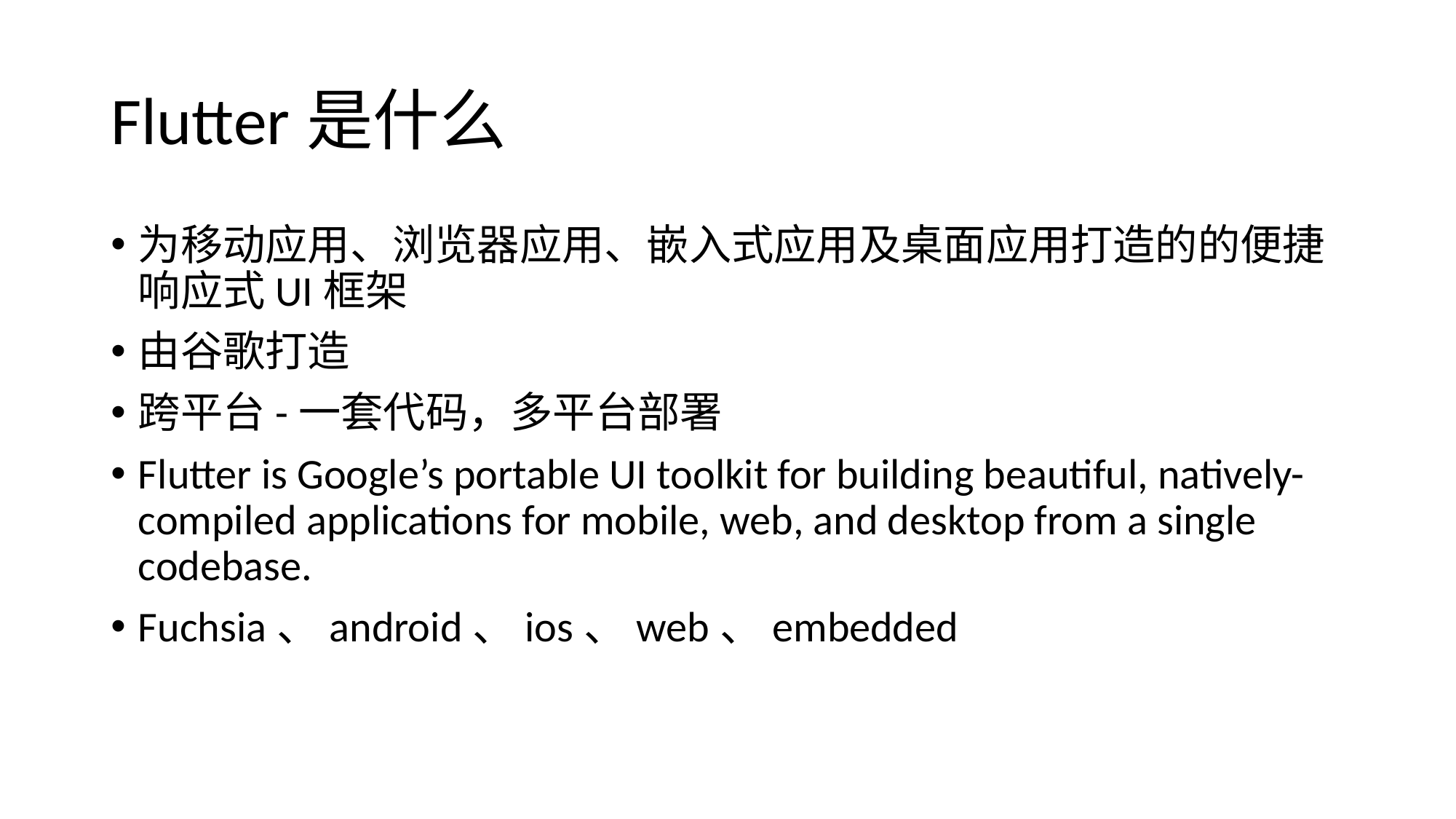

# Flutter是什么
为移动应用、浏览器应用、嵌入式应用及桌面应用打造的的便捷响应式UI框架
由谷歌打造
跨平台-一套代码，多平台部署
Flutter is Google’s portable UI toolkit for building beautiful, natively-compiled applications for mobile, web, and desktop from a single codebase.
Fuchsia、android、ios、web、embedded